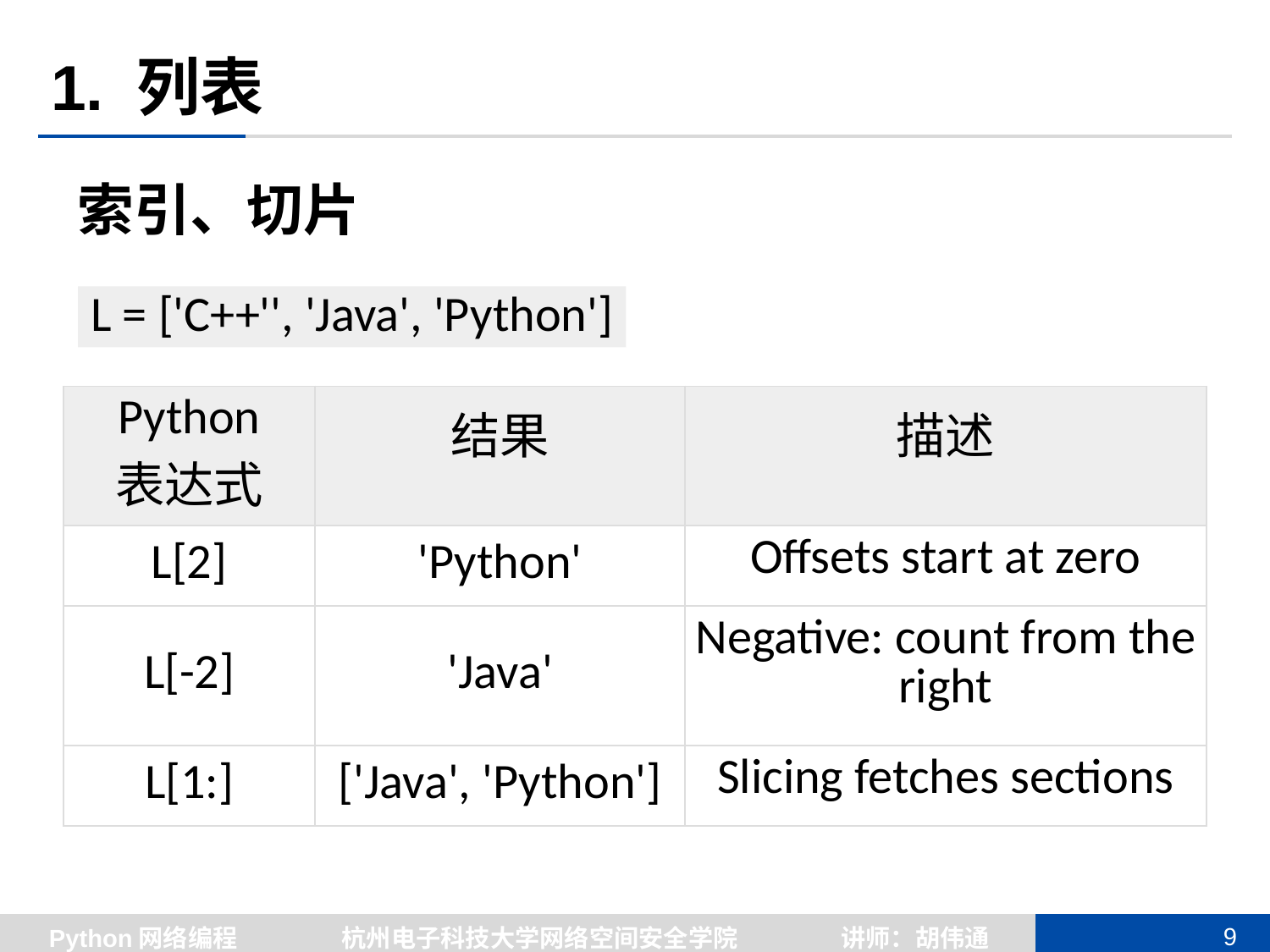

# 1. 列表
索引、切片
L = ['C++'', 'Java', 'Python']
| Python 表达式 | 结果 | 描述 |
| --- | --- | --- |
| L[2] | 'Python' | Offsets start at zero |
| L[-2] | 'Java' | Negative: count from the right |
| L[1:] | ['Java', 'Python'] | Slicing fetches sections |